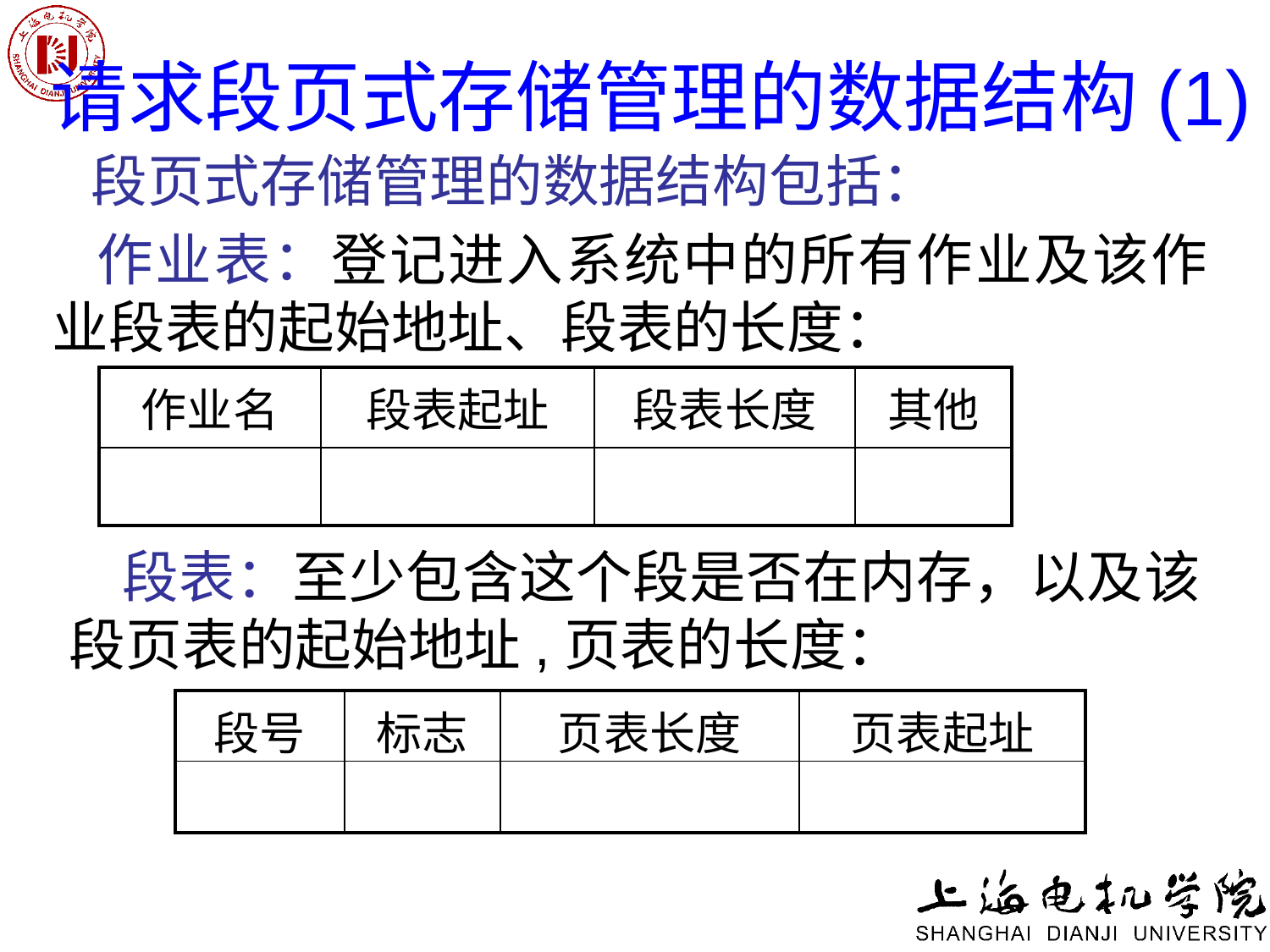

# 请求段页式存储管理的数据结构(1)
  段页式存储管理的数据结构包括：
  作业表：登记进入系统中的所有作业及该作业段表的起始地址、段表的长度：
| 作业名 | 段表起址 | 段表长度 | 其他 |
| --- | --- | --- | --- |
|  |  |  |  |
   段表：至少包含这个段是否在内存，以及该段页表的起始地址,页表的长度：
| 段号 | 标志 | 页表长度 | 页表起址 |
| --- | --- | --- | --- |
|  |  |  |  |